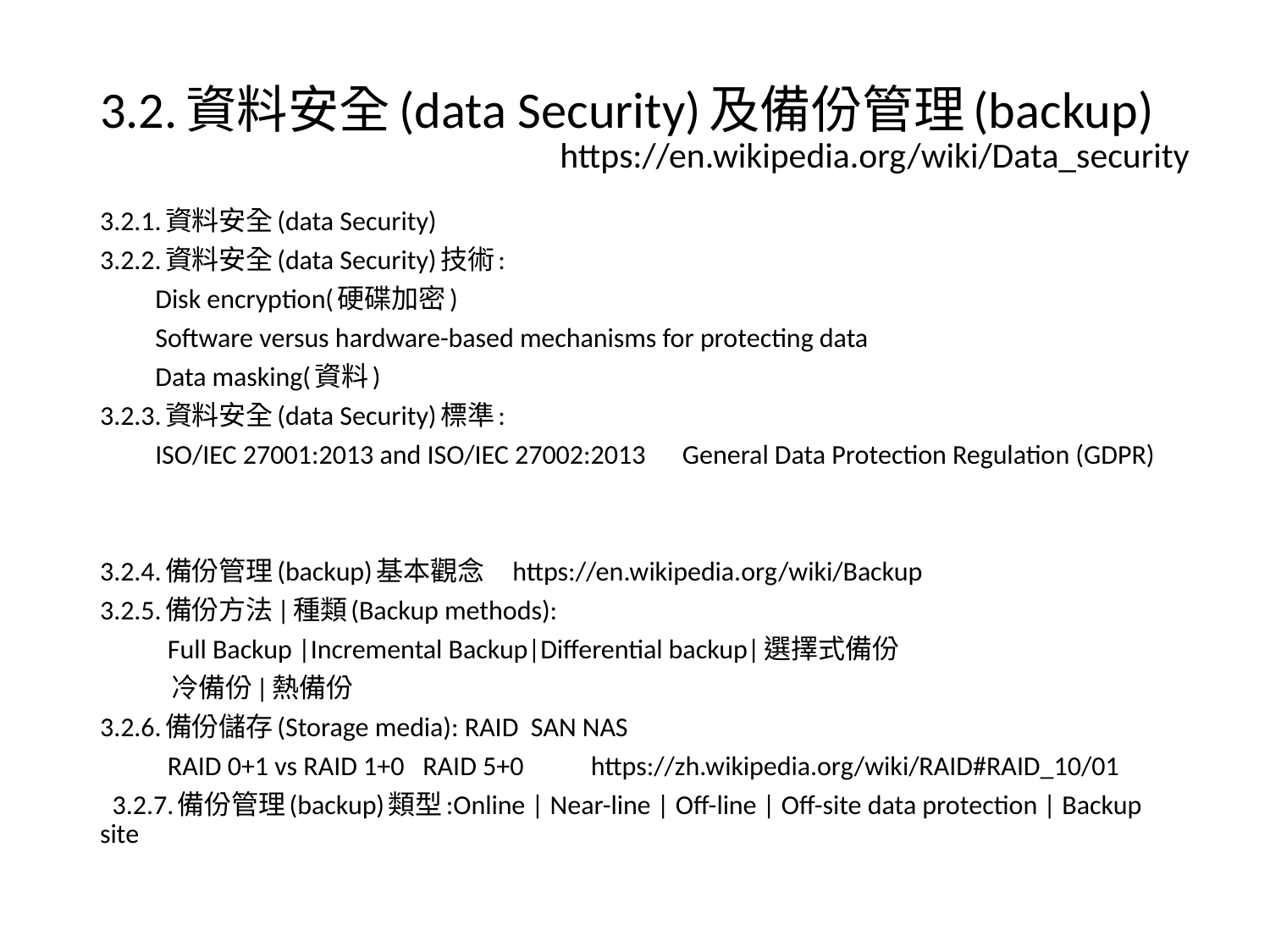

# 3.2.資料安全(data Security)及備份管理(backup)
https://en.wikipedia.org/wiki/Data_security
3.2.1.資料安全(data Security)
3.2.2.資料安全(data Security)技術:
         Disk encryption(硬碟加密)
         Software versus hardware-based mechanisms for protecting data
         Data masking(資料)
3.2.3.資料安全(data Security)標準:
         ISO/IEC 27001:2013 and ISO/IEC 27002:2013      General Data Protection Regulation (GDPR)

3.2.4.備份管理(backup)基本觀念    https://en.wikipedia.org/wiki/Backup
3.2.5.備份方法|種類(Backup methods):
           Full Backup |Incremental Backup|Differential backup|選擇式備份
           冷備份|熱備份
3.2.6.備份儲存(Storage media): RAID  SAN NAS
           RAID 0+1 vs RAID 1+0   RAID 5+0           https://zh.wikipedia.org/wiki/RAID#RAID_10/01
  3.2.7.備份管理(backup)類型:Online | Near-line | Off-line | Off-site data protection | Backup site